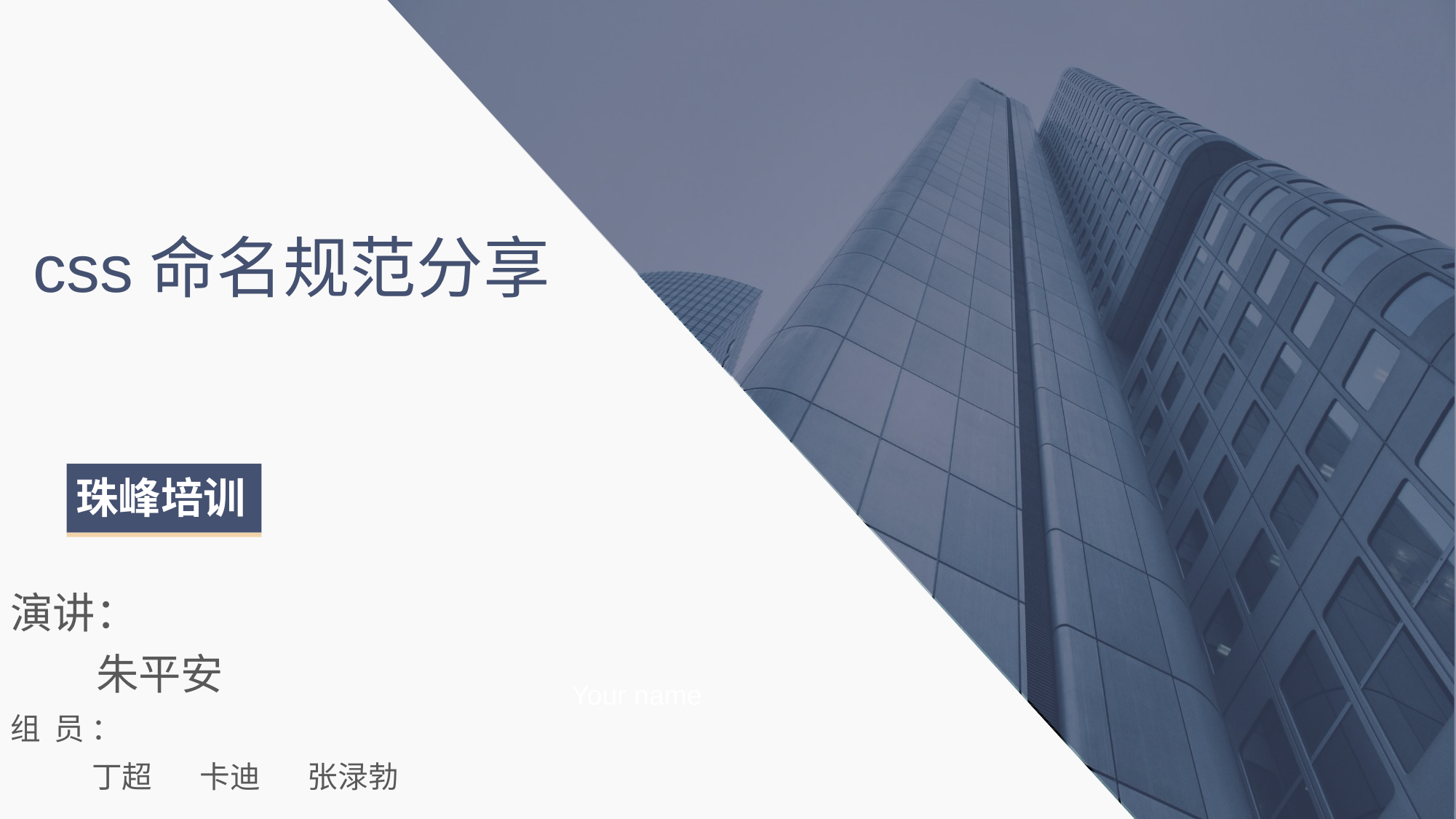

# css命名规范分享
珠峰培训
演讲：
        朱平安
组  员 ：
           丁超       卡迪       张渌勃

Your name